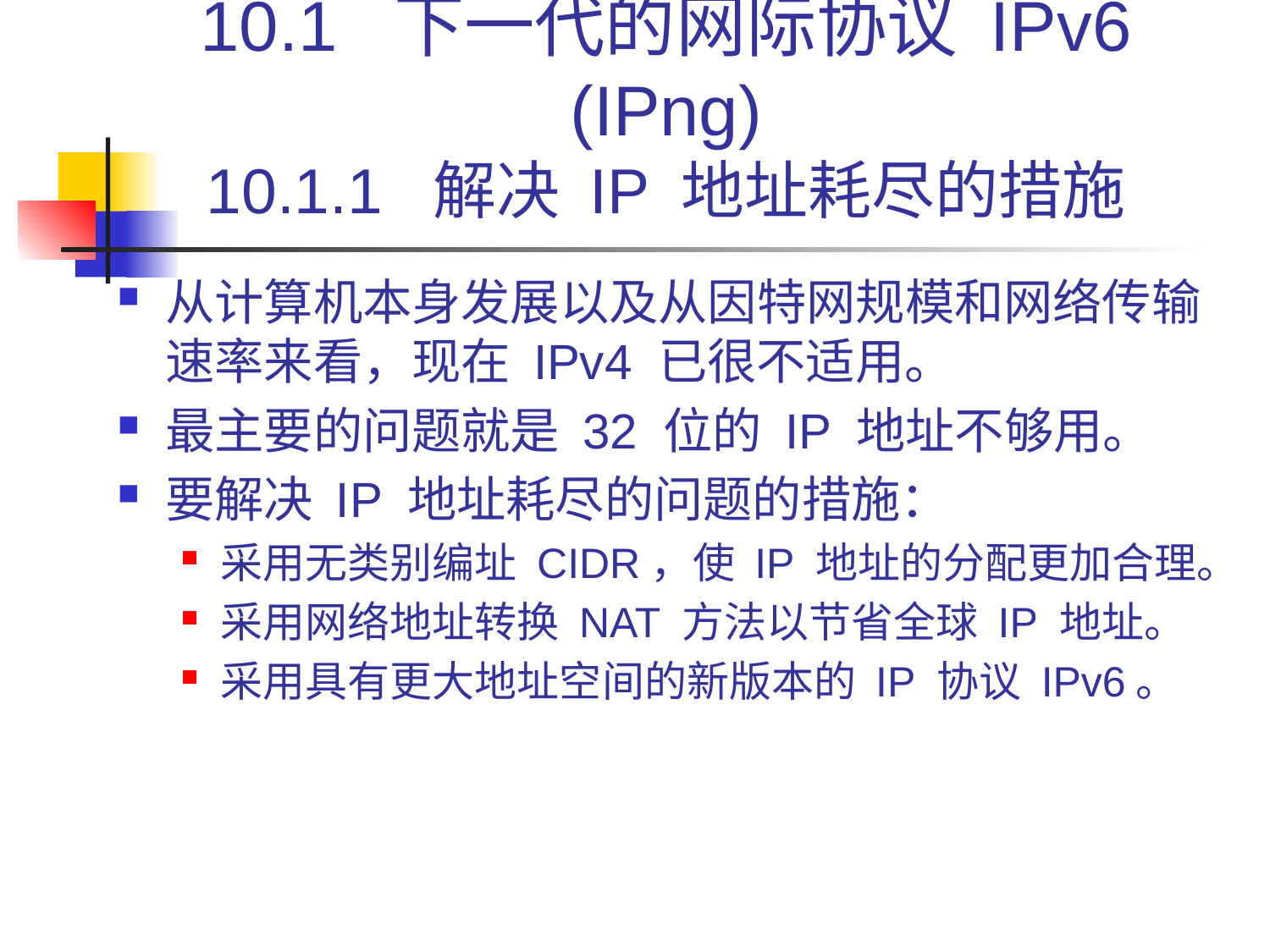

# 10.1  下一代的网际协议 IPv6 (IPng) 10.1.1  解决 IP 地址耗尽的措施
从计算机本身发展以及从因特网规模和网络传输速率来看，现在 IPv4 已很不适用。
最主要的问题就是 32 位的 IP 地址不够用。
要解决 IP 地址耗尽的问题的措施：
采用无类别编址 CIDR，使 IP 地址的分配更加合理。
采用网络地址转换 NAT 方法以节省全球 IP 地址。
采用具有更大地址空间的新版本的 IP 协议 IPv6。